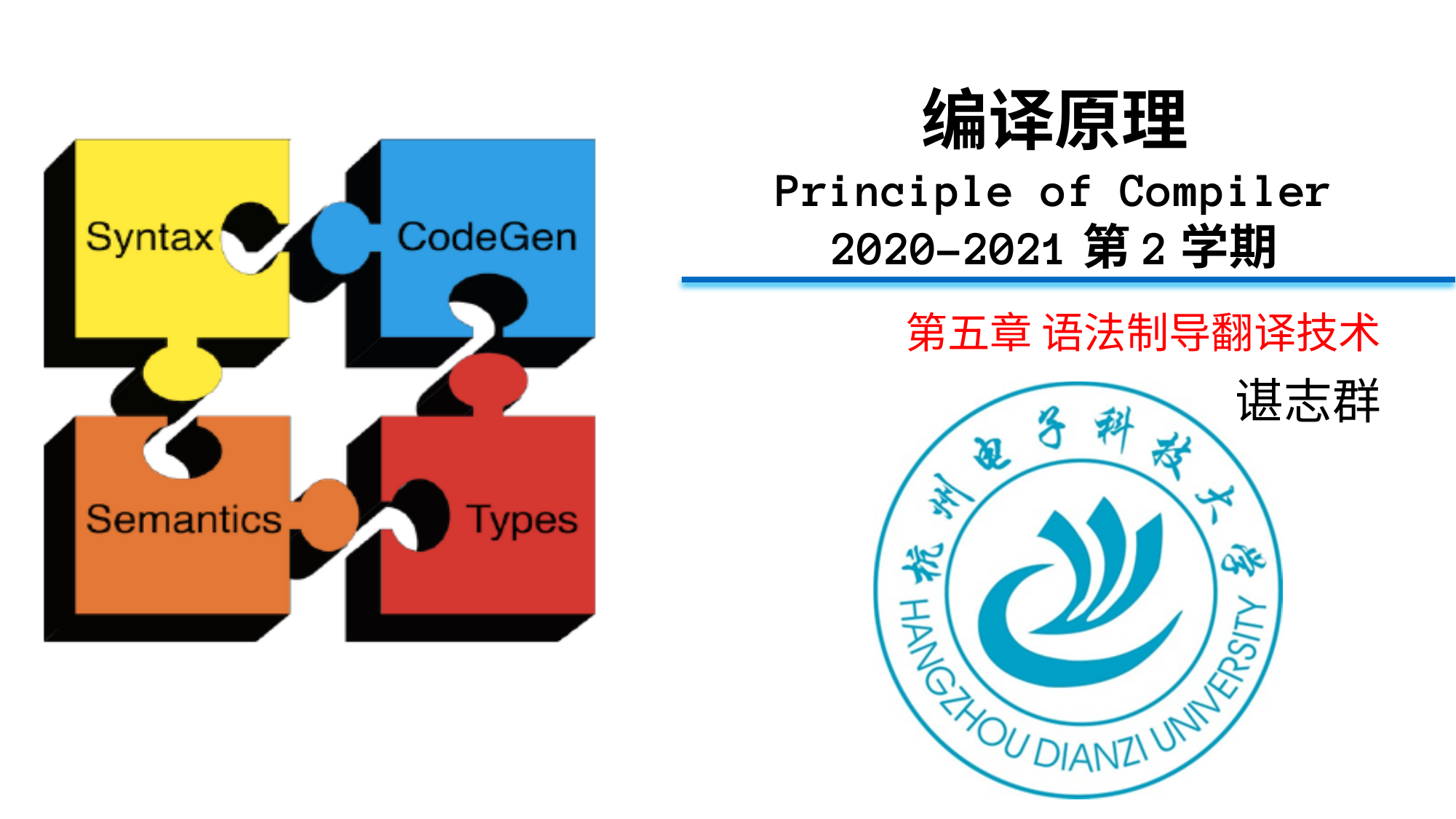

# 编译原理 Principle of Compiler 2020-2021第2学期
第五章 语法制导翻译技术
谌志群